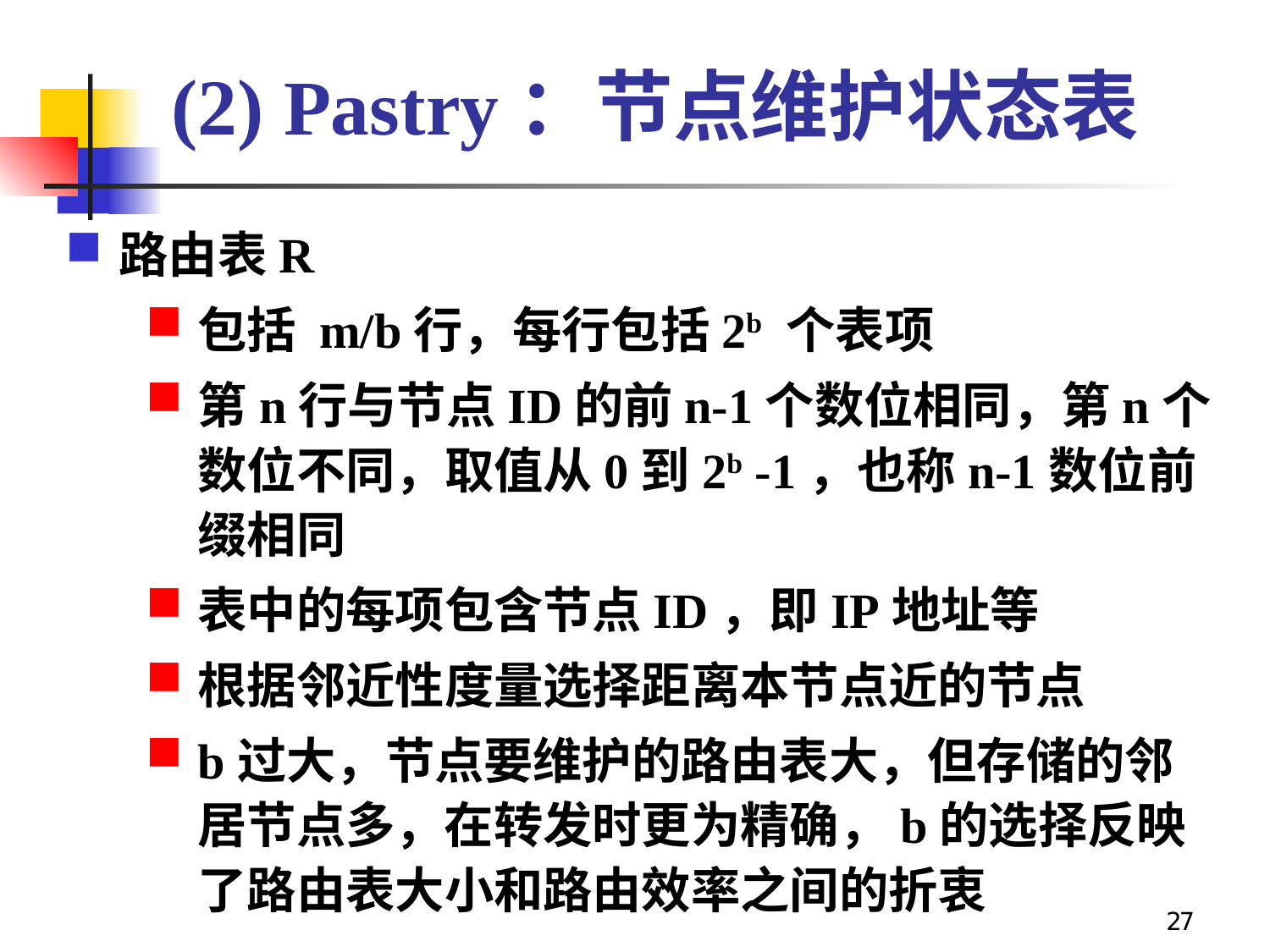

# (2) Pastry：节点维护状态表
路由表R
包括 m/b行，每行包括2b 个表项
第n行与节点ID的前n-1个数位相同，第n个数位不同，取值从0到2b -1，也称n-1数位前缀相同
表中的每项包含节点ID，即IP地址等
根据邻近性度量选择距离本节点近的节点
b过大，节点要维护的路由表大，但存储的邻居节点多，在转发时更为精确，b的选择反映了路由表大小和路由效率之间的折衷
27